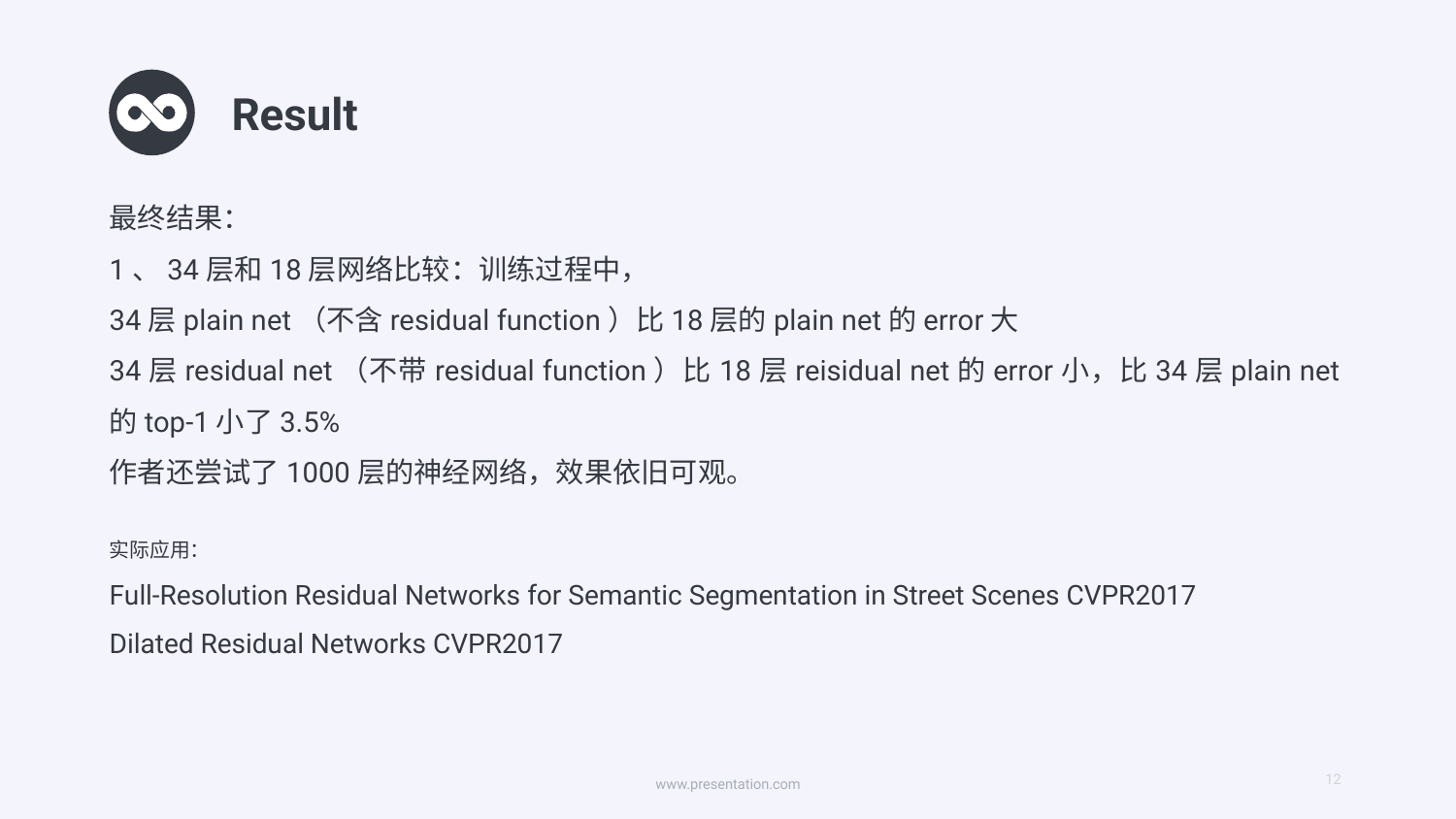

# Result
最终结果：
1、34层和18层网络比较：训练过程中，
34层plain net（不含residual function）比18层的plain net的error大
34层residual net（不带residual function）比18层reisidual net的error小，比34层plain net的top-1小了3.5%
作者还尝试了1000层的神经网络，效果依旧可观。

实际应用：
Full-Resolution Residual Networks for Semantic Segmentation in Street Scenes CVPR2017
Dilated Residual Networks CVPR2017

12